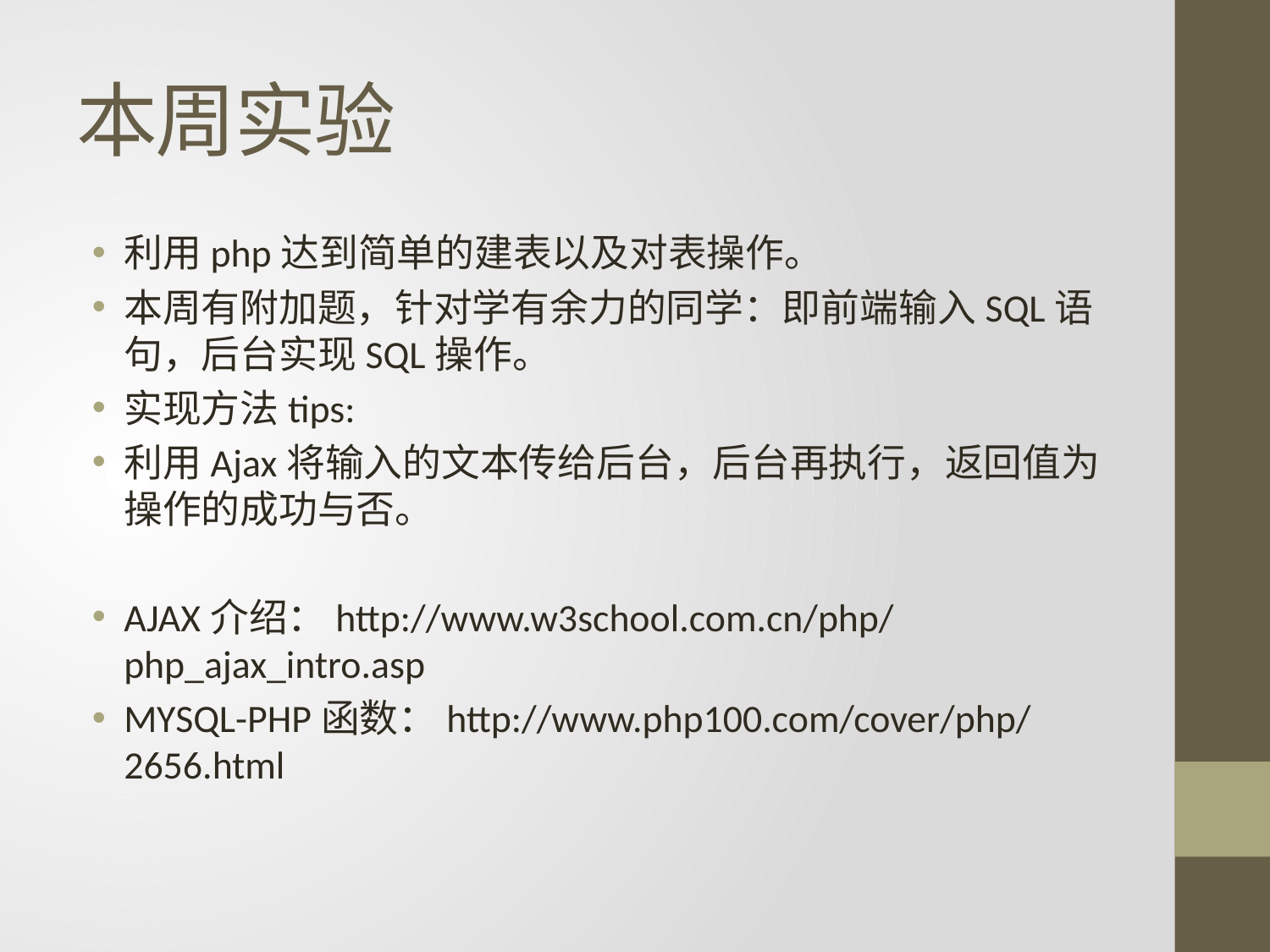

# 本周实验
利用php达到简单的建表以及对表操作。
本周有附加题，针对学有余力的同学：即前端输入SQL语句，后台实现SQL操作。
实现方法tips:
利用Ajax将输入的文本传给后台，后台再执行，返回值为操作的成功与否。

AJAX介绍：http://www.w3school.com.cn/php/php_ajax_intro.asp
MYSQL-PHP函数：http://www.php100.com/cover/php/2656.html